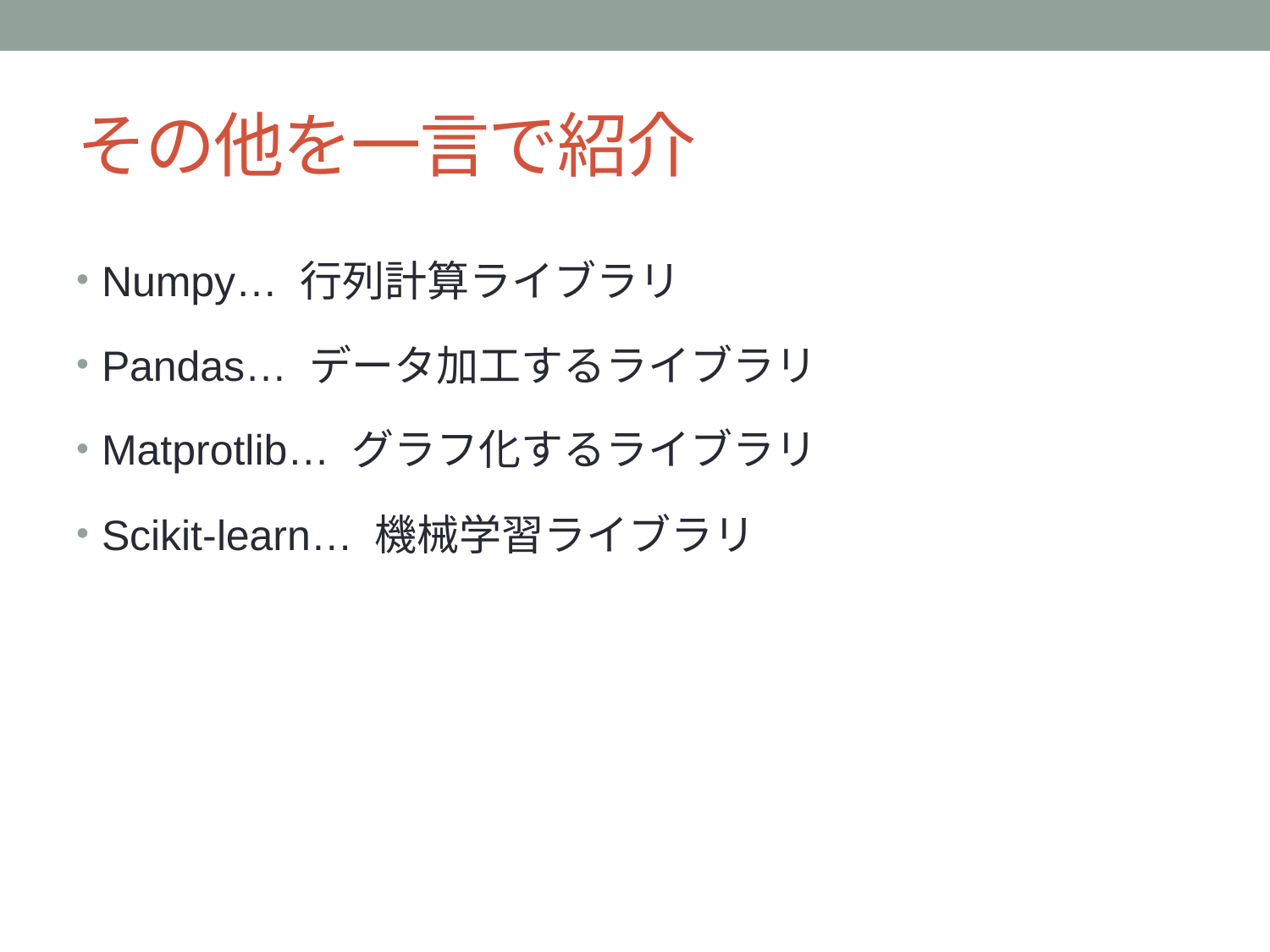

# その他を一言で紹介
Numpy… 行列計算ライブラリ
Pandas… データ加工するライブラリ
Matprotlib… グラフ化するライブラリ
Scikit-learn… 機械学習ライブラリ